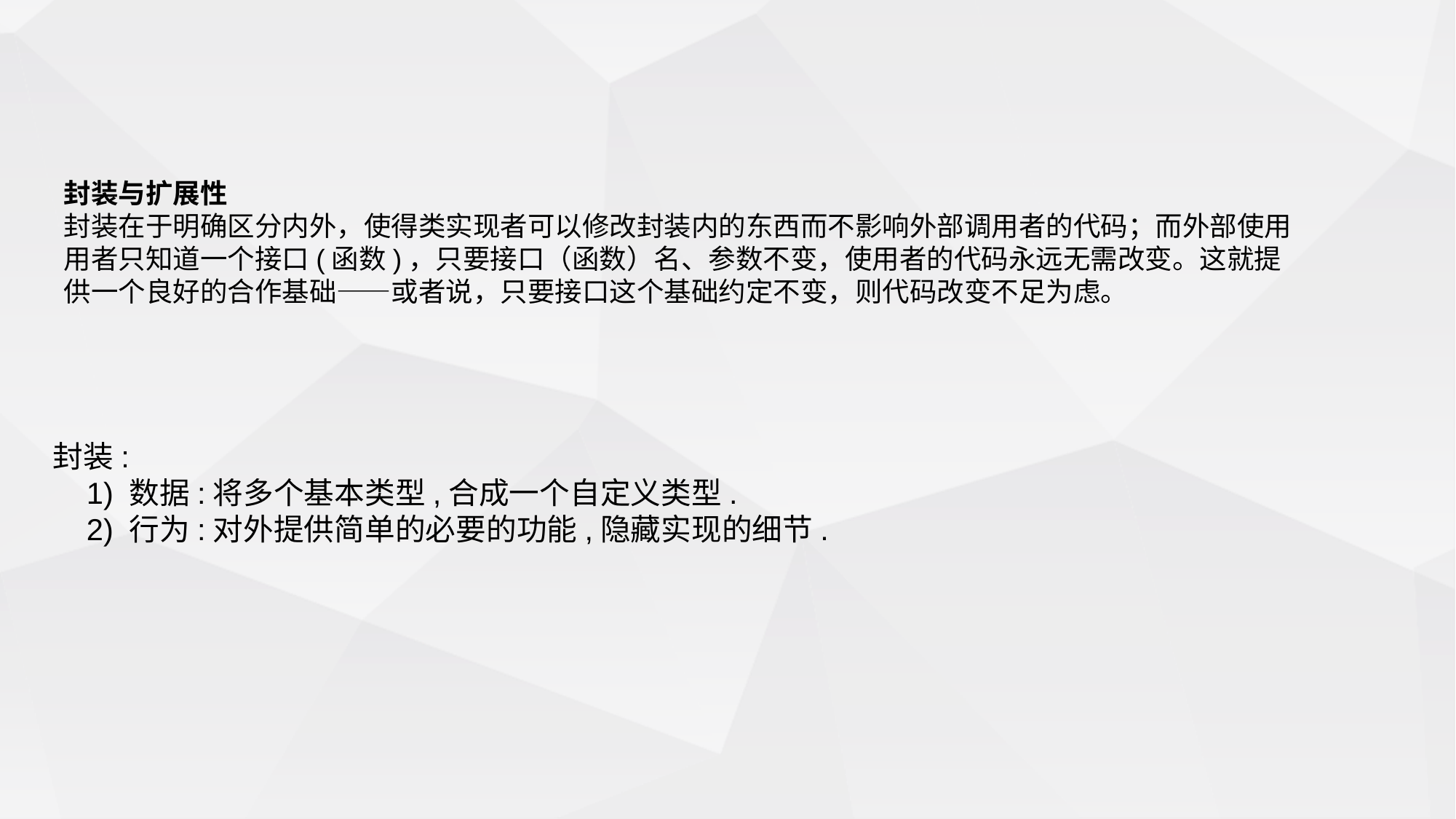

封装与扩展性
封装在于明确区分内外，使得类实现者可以修改封装内的东西而不影响外部调用者的代码；而外部使用用者只知道一个接口(函数)，只要接口（函数）名、参数不变，使用者的代码永远无需改变。这就提供一个良好的合作基础——或者说，只要接口这个基础约定不变，则代码改变不足为虑。

封装:
    1) 数据:将多个基本类型,合成一个自定义类型.
    2) 行为:对外提供简单的必要的功能,隐藏实现的细节.